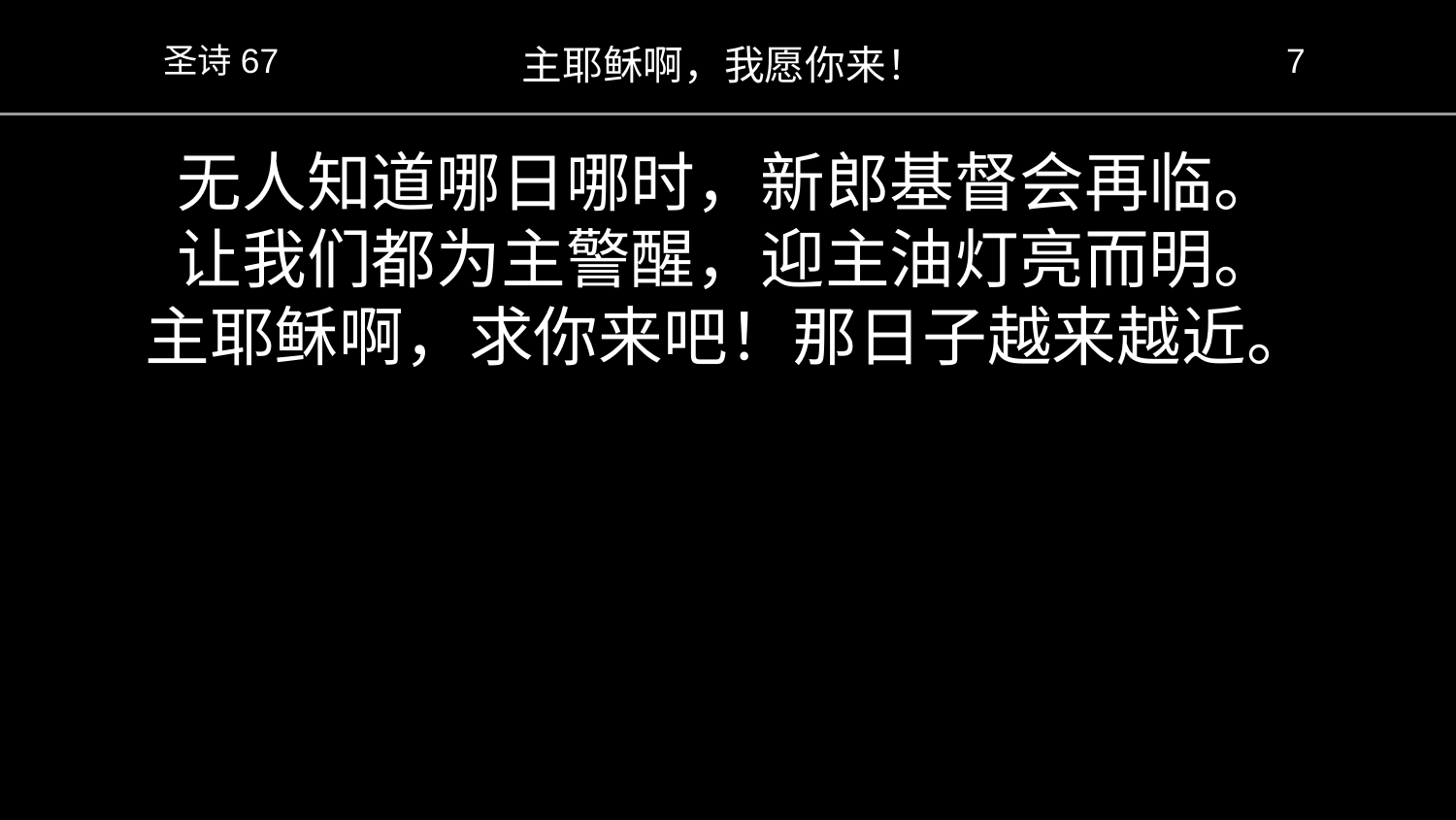

圣诗67
主耶稣啊，我愿你来！
7
#
无人知道哪日哪时，新郎基督会再临。
让我们都为主警醒，迎主油灯亮而明。
主耶稣啊，求你来吧！那日子越来越近。